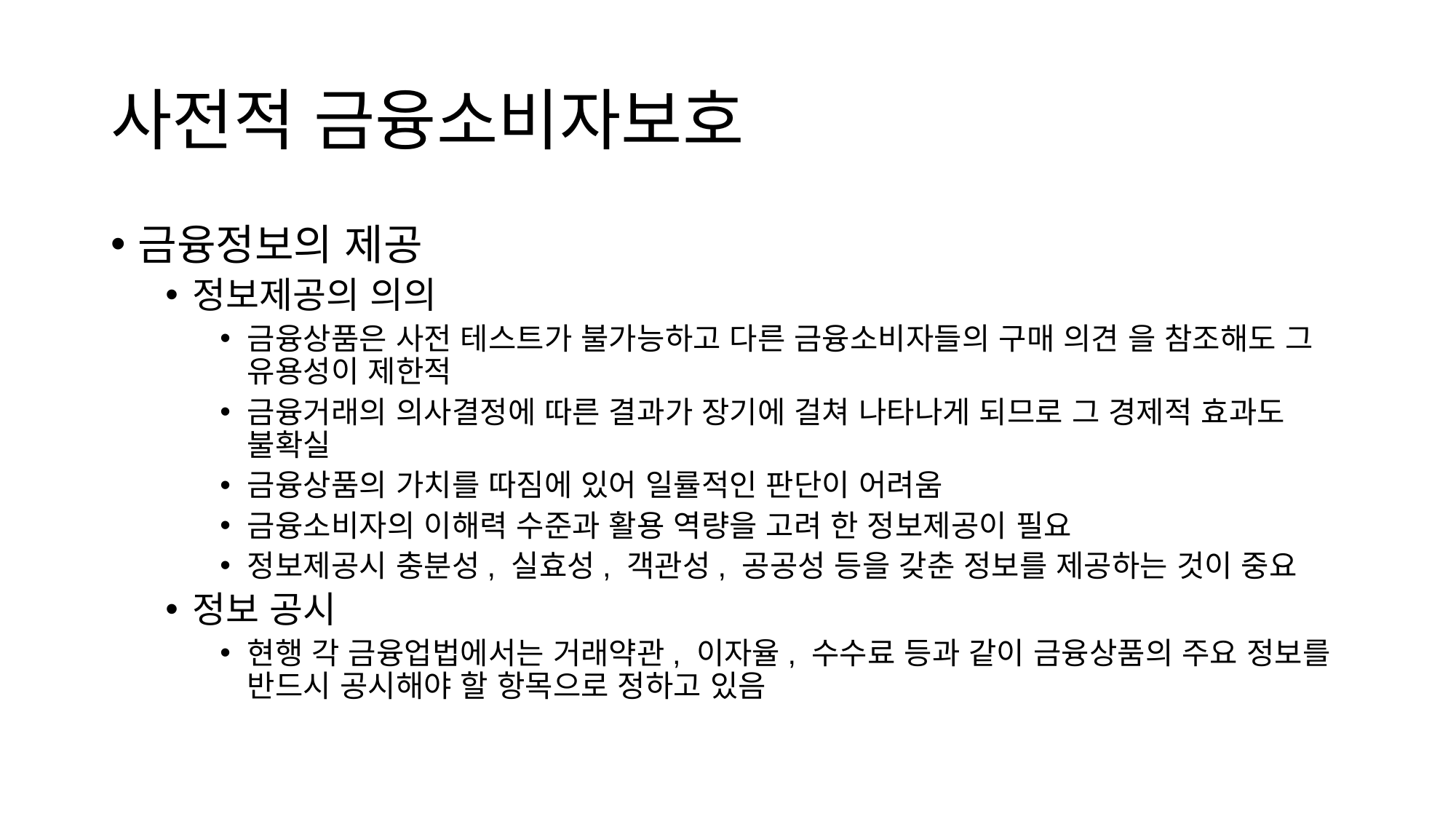

# 사전적 금융소비자보호
금융정보의 제공
정보제공의 의의
금융상품은 사전 테스트가 불가능하고 다른 금융소비자들의 구매 의견 을 참조해도 그 유용성이 제한적
금융거래의 의사결정에 따른 결과가 장기에 걸쳐 나타나게 되므로 그 경제적 효과도 불확실
금융상품의 가치를 따짐에 있어 일률적인 판단이 어려움
금융소비자의 이해력 수준과 활용 역량을 고려 한 정보제공이 필요
정보제공시 충분성, 실효성, 객관성, 공공성 등을 갖춘 정보를 제공하는 것이 중요
정보 공시
현행 각 금융업법에서는 거래약관, 이자율, 수수료 등과 같이 금융상품의 주요 정보를 반드시 공시해야 할 항목으로 정하고 있음